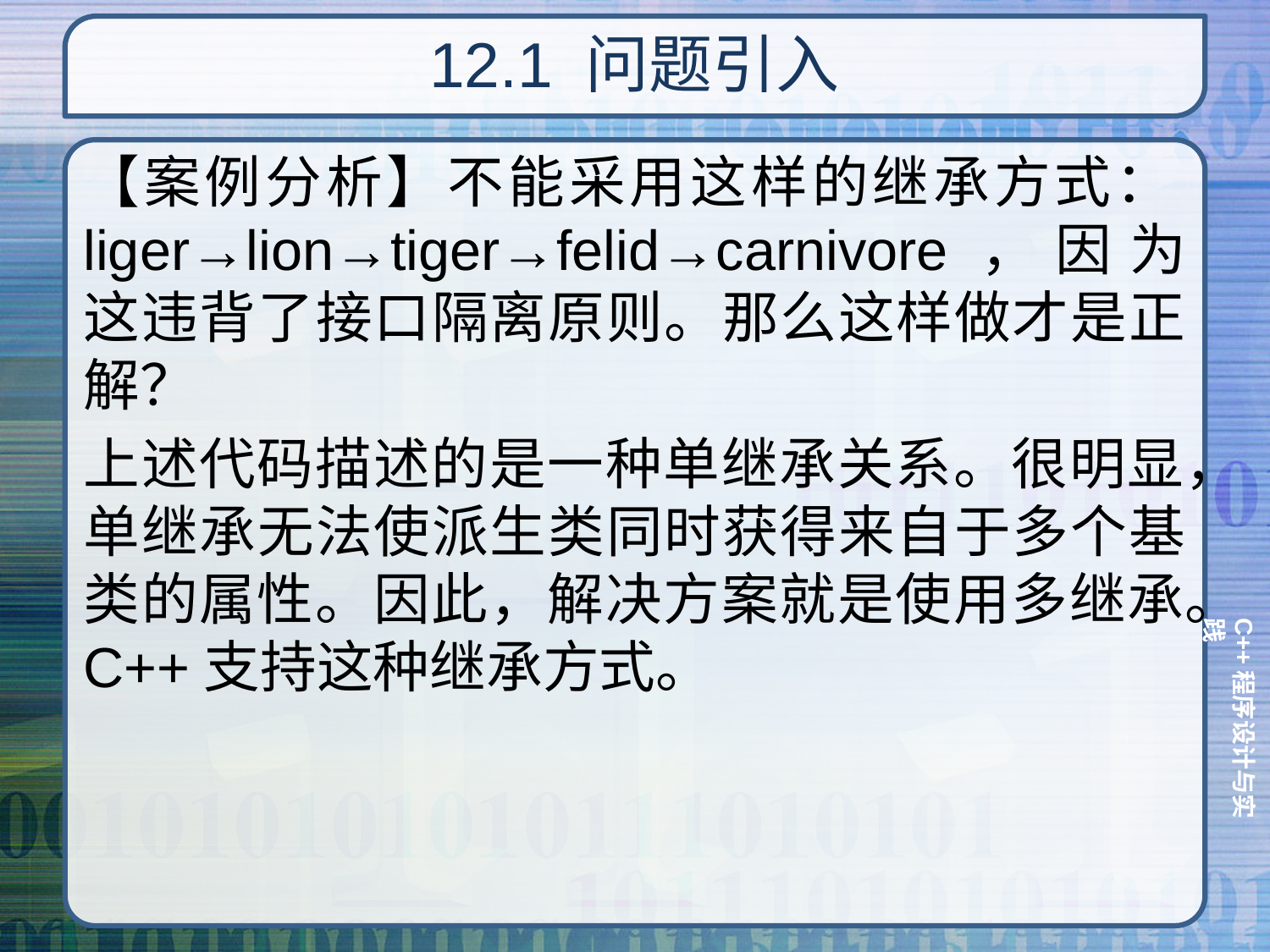

# 12.1 问题引入
【案例分析】不能采用这样的继承方式：liger→lion→tiger→felid→carnivore，因为这违背了接口隔离原则。那么这样做才是正解？
上述代码描述的是一种单继承关系。很明显，单继承无法使派生类同时获得来自于多个基类的属性。因此，解决方案就是使用多继承。C++支持这种继承方式。